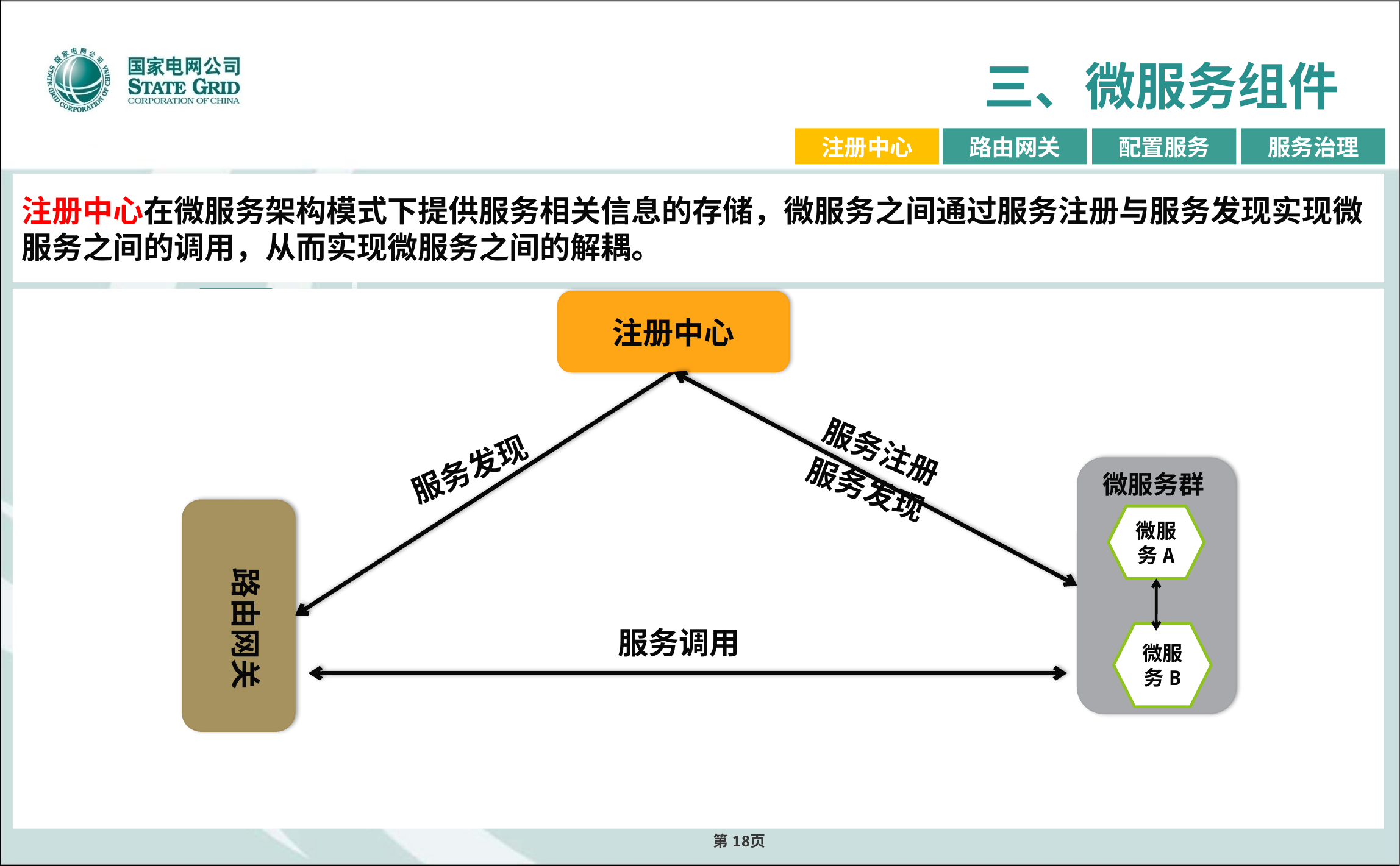

# 三、微服务组件
注册中心
路由网关
配置服务
服务治理
注册中心在微服务架构模式下提供服务相关信息的存储，微服务之间通过服务注册与服务发现实现微服务之间的调用，从而实现微服务之间的解耦。

注册中心
服务注册
服务发现

微服务群
服务发现
微服务A
路由网关

服务调用
微服务B
第18页